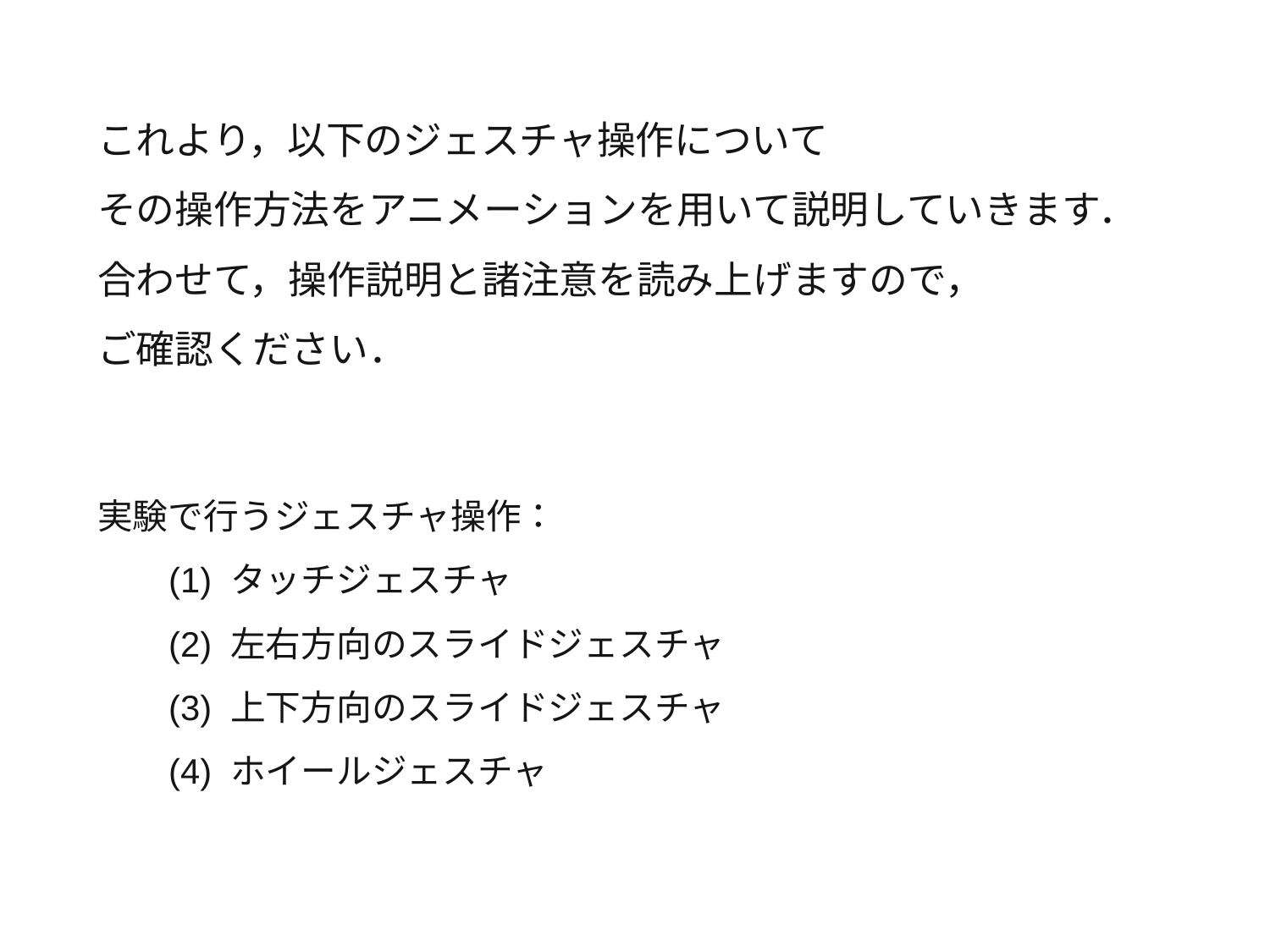

# これより，以下のジェスチャ操作について その操作方法をアニメーションを用いて説明していきます． 合わせて，操作説明と諸注意を読み上げますので， ご確認ください． 実験で行うジェスチャ操作： (1) タッチジェスチャ (2) 左右方向のスライドジェスチャ (3) 上下方向のスライドジェスチャ (4) ホイールジェスチャ